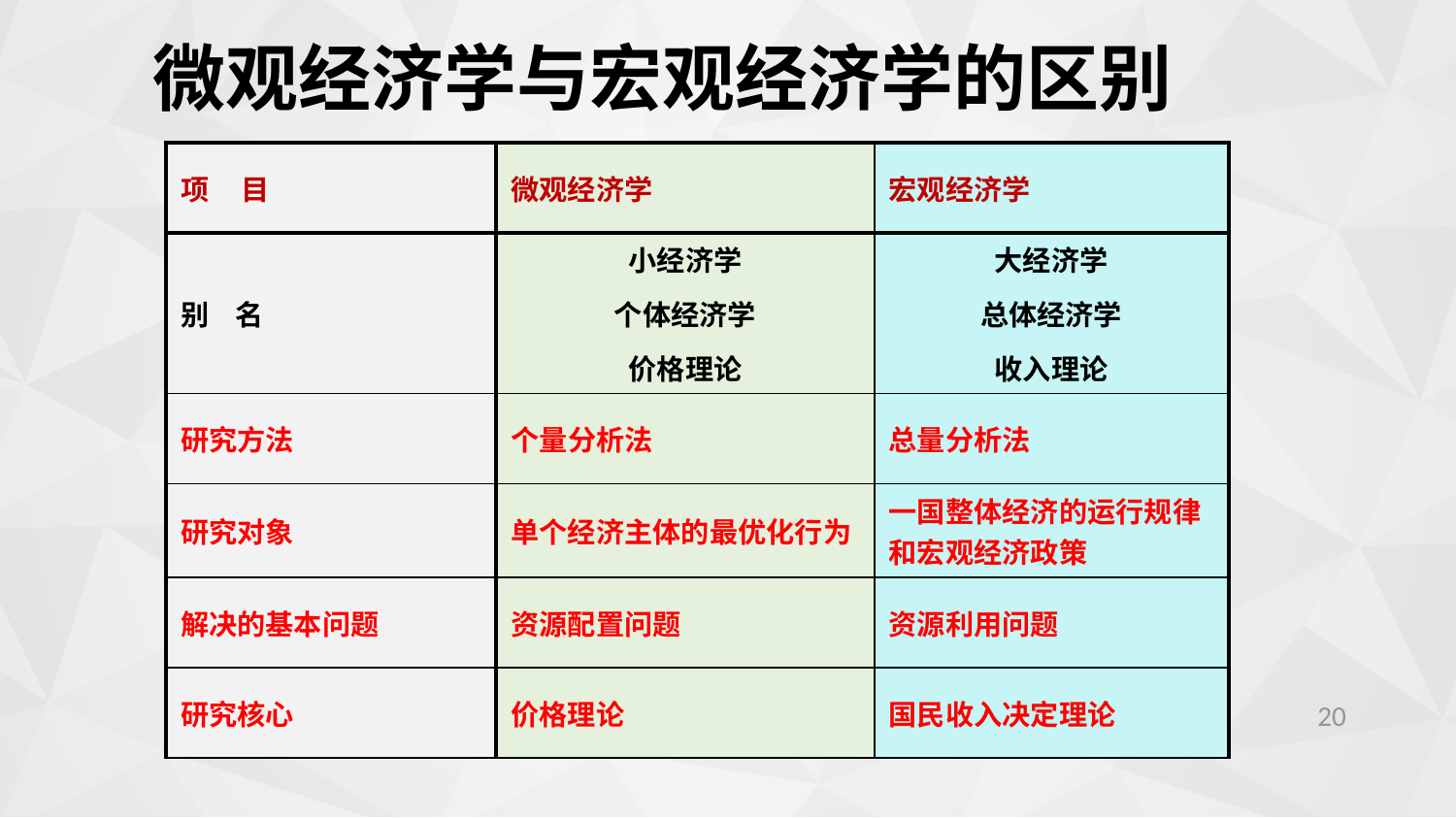

# 微观经济学与宏观经济学的区别
| 项 目 | 微观经济学 | 宏观经济学 |
| --- | --- | --- |
| 别 名 | 小经济学 个体经济学 价格理论 | 大经济学 总体经济学 收入理论 |
| 研究方法 | 个量分析法 | 总量分析法 |
| 研究对象 | 单个经济主体的最优化行为 | 一国整体经济的运行规律和宏观经济政策 |
| 解决的基本问题 | 资源配置问题 | 资源利用问题 |
| 研究核心 | 价格理论 | 国民收入决定理论 |
 20